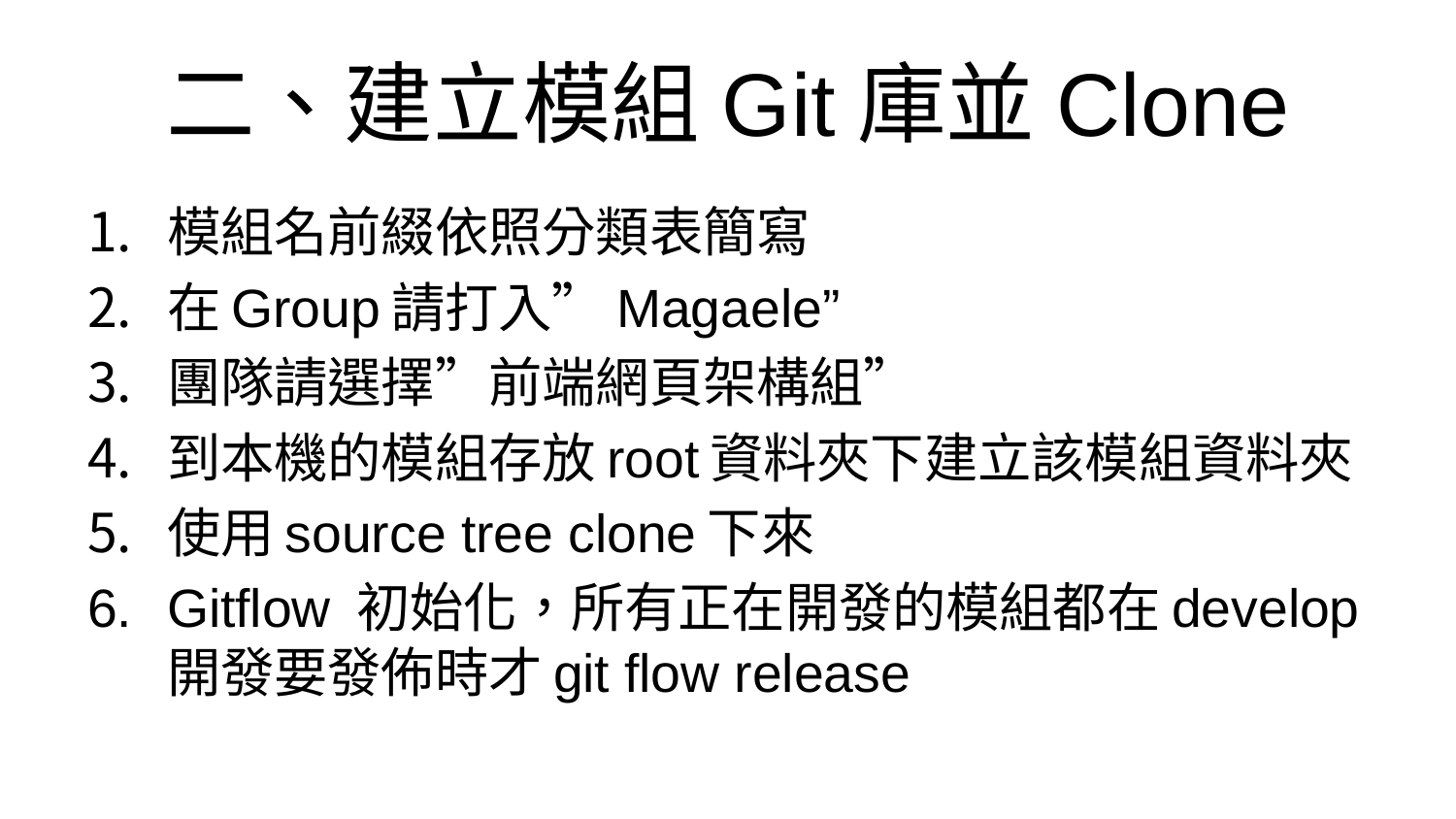

# 二、建立模組Git庫並Clone
模組名前綴依照分類表簡寫
在Group請打入”Magaele”
團隊請選擇”前端網頁架構組”
到本機的模組存放root資料夾下建立該模組資料夾
使用source tree clone下來
Gitflow 初始化，所有正在開發的模組都在develop開發要發佈時才git flow release